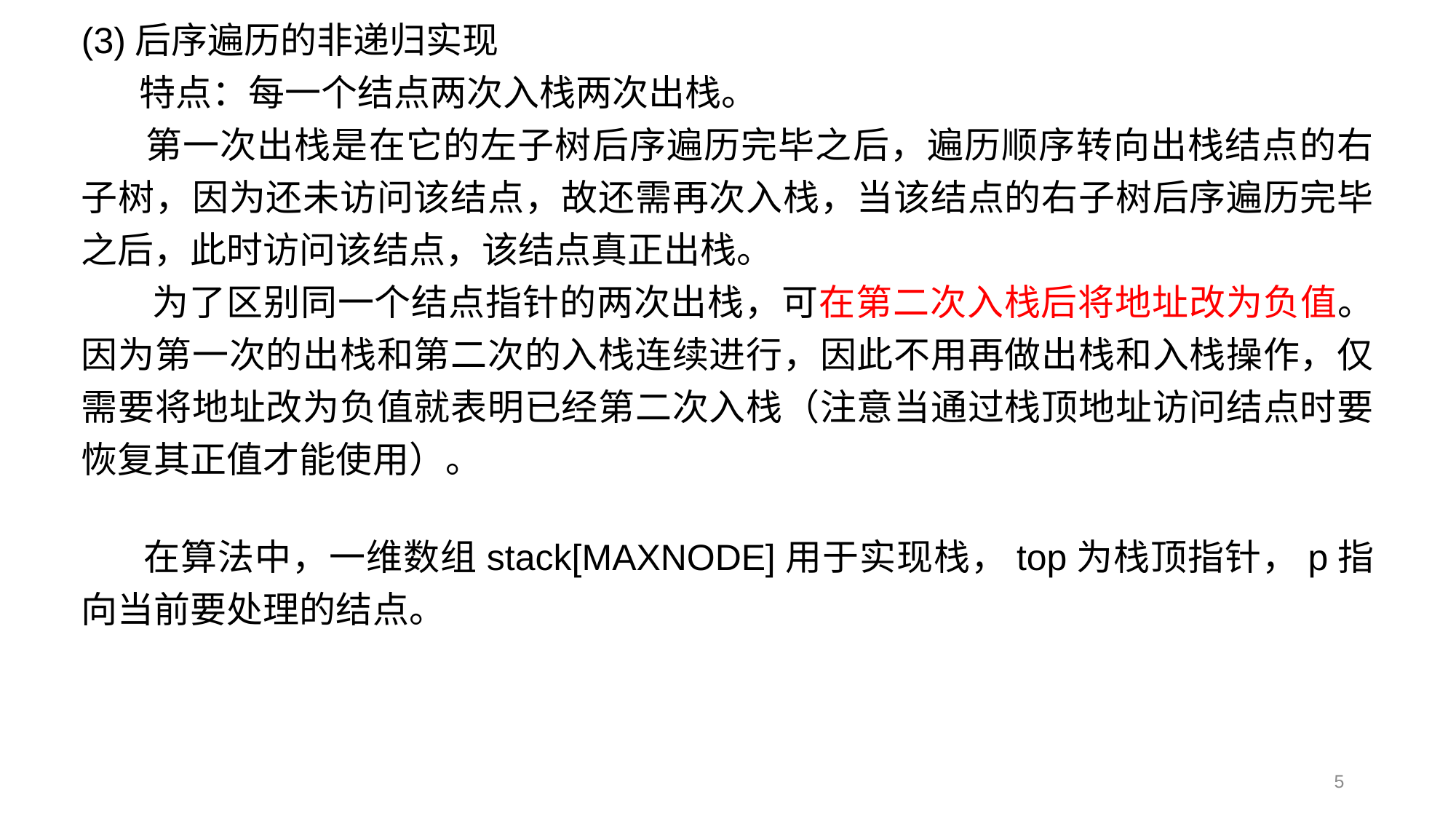

(3)后序遍历的非递归实现
      特点：每一个结点两次入栈两次出栈。
      第一次出栈是在它的左子树后序遍历完毕之后，遍历顺序转向出栈结点的右子树，因为还未访问该结点，故还需再次入栈，当该结点的右子树后序遍历完毕之后，此时访问该结点，该结点真正出栈。
       为了区别同一个结点指针的两次出栈，可在第二次入栈后将地址改为负值。因为第一次的出栈和第二次的入栈连续进行，因此不用再做出栈和入栈操作，仅需要将地址改为负值就表明已经第二次入栈（注意当通过栈顶地址访问结点时要恢复其正值才能使用）。
        在算法中，一维数组stack[MAXNODE]用于实现栈，top为栈顶指针，p指向当前要处理的结点。
5